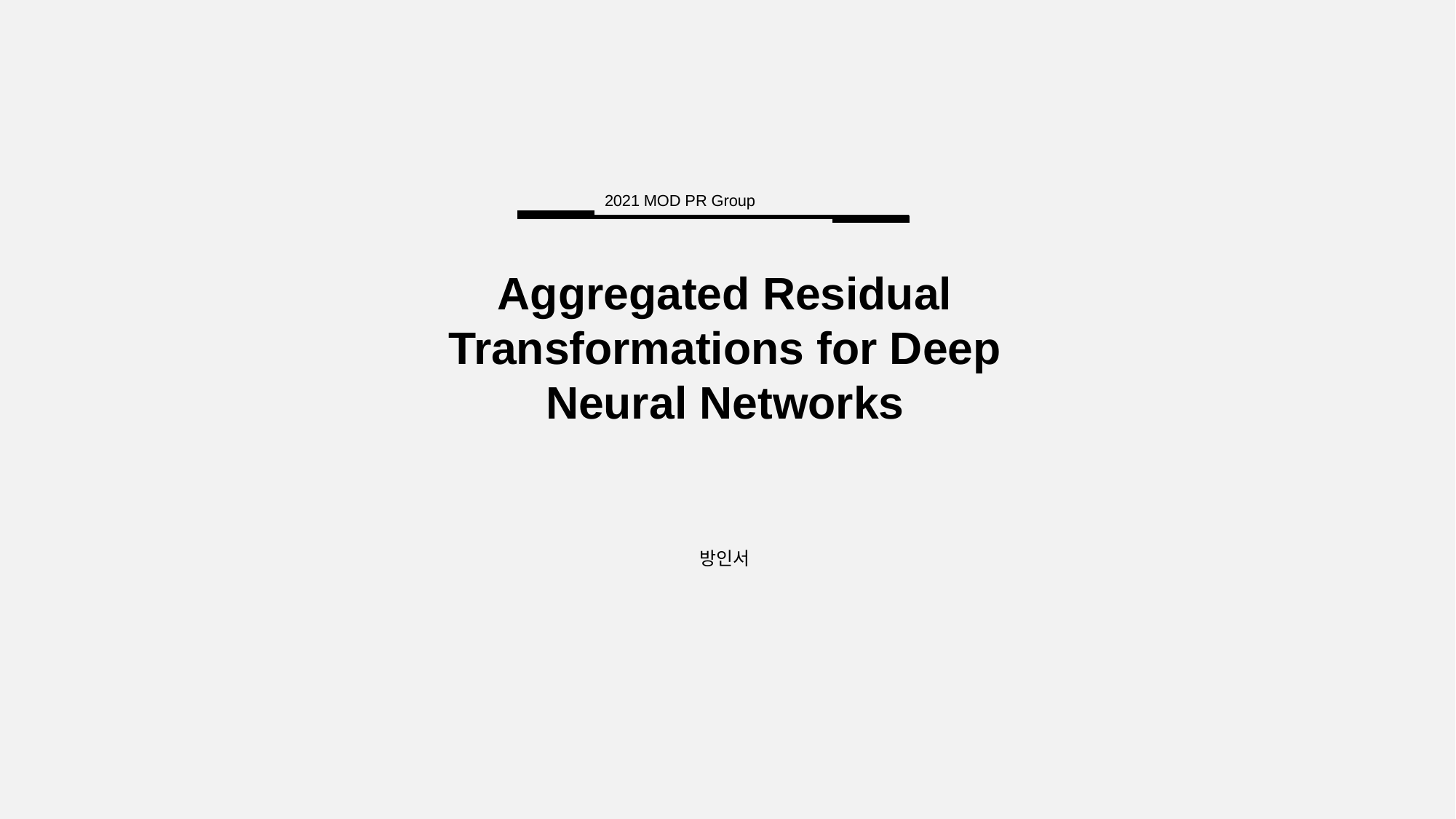

2021 MOD PR Group

Aggregated Residual Transformations for Deep Neural Networks
방인서